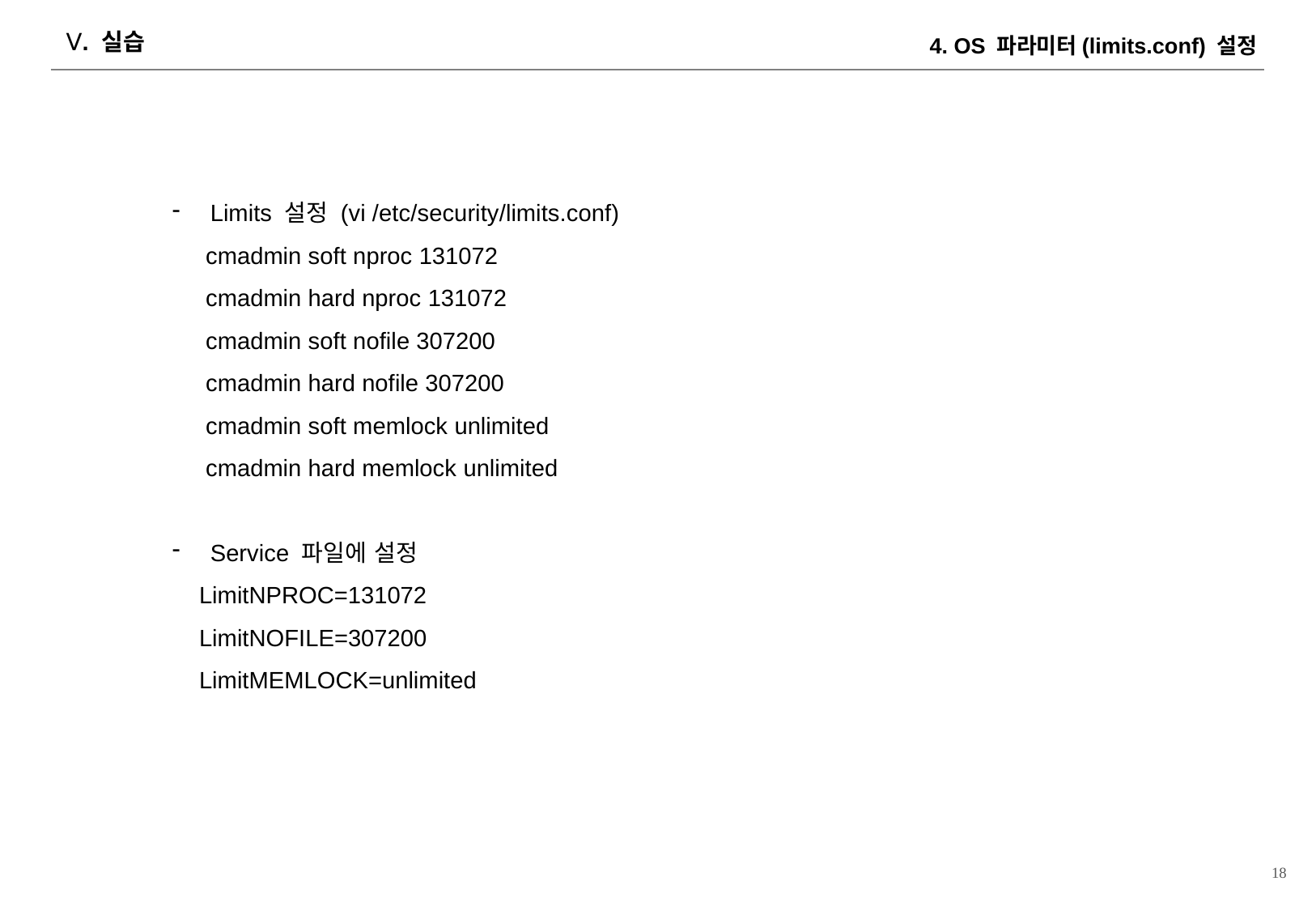

# Ⅴ. 실습
4. OS 파라미터(limits.conf) 설정
Limits 설정 (vi /etc/security/limits.conf)
     cmadmin soft nproc 131072
     cmadmin hard nproc 131072
     cmadmin soft nofile 307200
     cmadmin hard nofile 307200
     cmadmin soft memlock unlimited
     cmadmin hard memlock unlimited

Service 파일에 설정
    LimitNPROC=131072
    LimitNOFILE=307200
    LimitMEMLOCK=unlimited
18